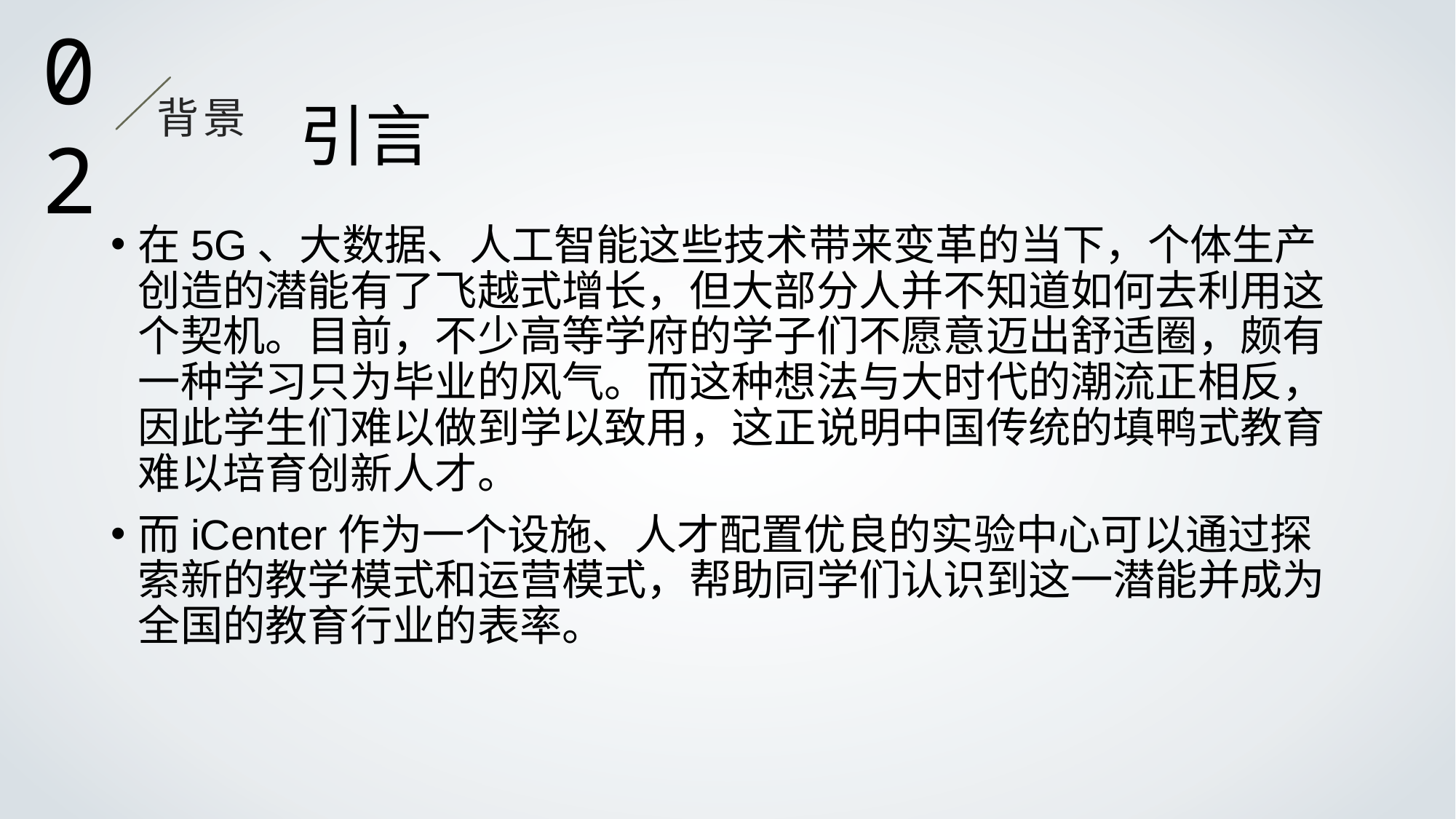

02
引言
背景
在5G、大数据、人工智能这些技术带来变革的当下，个体生产创造的潜能有了飞越式增长，但大部分人并不知道如何去利用这个契机。目前，不少高等学府的学子们不愿意迈出舒适圈，颇有一种学习只为毕业的风气。而这种想法与大时代的潮流正相反，因此学生们难以做到学以致用，这正说明中国传统的填鸭式教育难以培育创新人才。
而iCenter作为一个设施、人才配置优良的实验中心可以通过探索新的教学模式和运营模式，帮助同学们认识到这一潜能并成为全国的教育行业的表率。